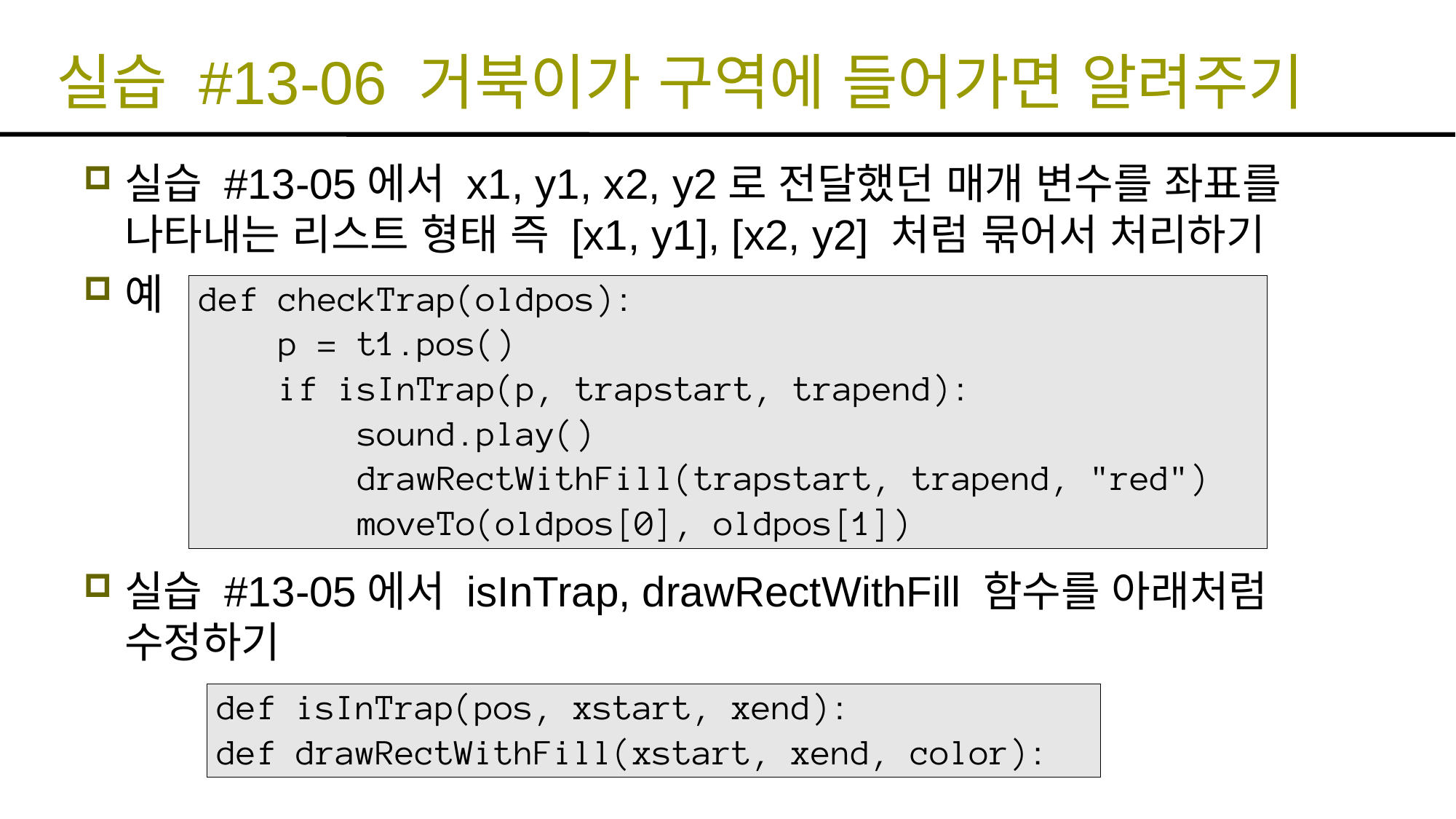

실습 #13-06 거북이가 구역에 들어가면 알려주기
실습 #13-05에서 x1, y1, x2, y2로 전달했던 매개 변수를 좌표를 나타내는 리스트 형태 즉 [x1, y1], [x2, y2] 처럼 묶어서 처리하기
예

실습 #13-05에서 isInTrap, drawRectWithFill 함수를 아래처럼 수정하기

def checkTrap(oldpos):
    p = t1.pos()
    if isInTrap(p, trapstart, trapend):
        sound.play()
        drawRectWithFill(trapstart, trapend, "red")
        moveTo(oldpos[0], oldpos[1])
def isInTrap(pos, xstart, xend):
def drawRectWithFill(xstart, xend, color):